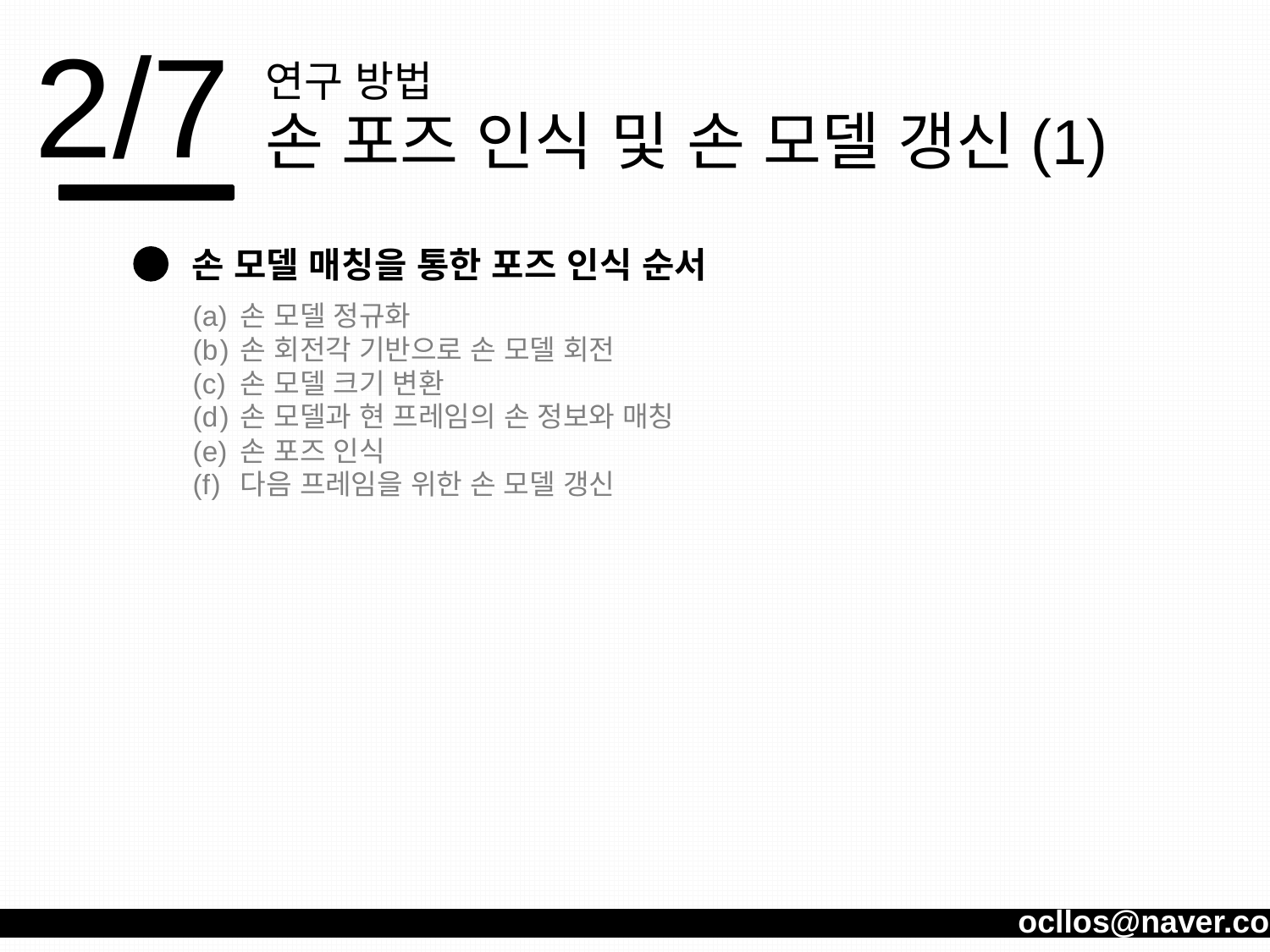

2/7
연구 방법
손 포즈 인식 및 손 모델 갱신(1)

손 모델 매칭을 통한 포즈 인식 순서

손 모델 정규화
손 회전각 기반으로 손 모델 회전
손 모델 크기 변환
손 모델과 현 프레임의 손 정보와 매칭
손 포즈 인식
다음 프레임을 위한 손 모델 갱신
ocllos@naver.com